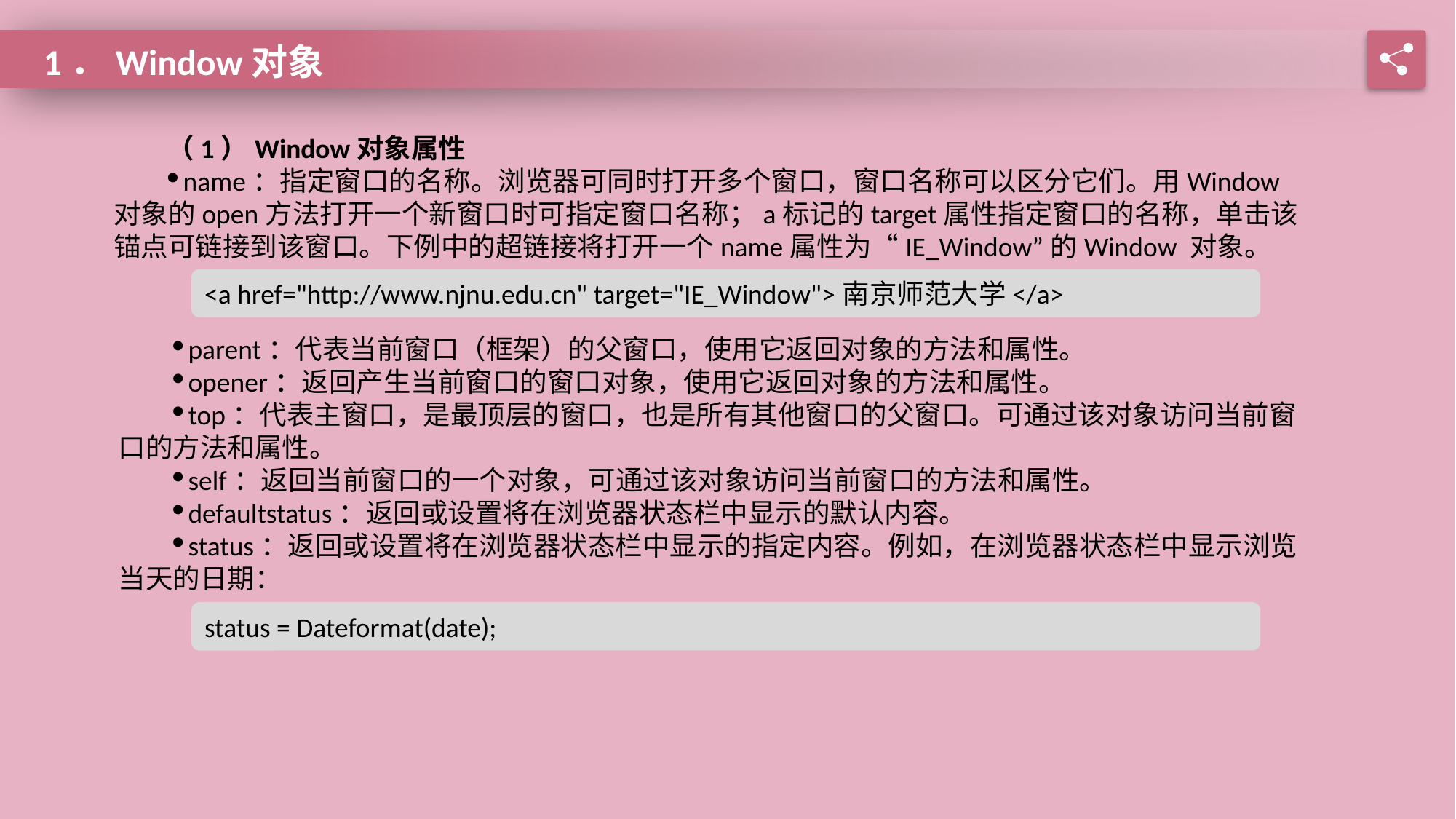

1．Window对象
（1）Window对象属性
name：指定窗口的名称。浏览器可同时打开多个窗口，窗口名称可以区分它们。用Window 对象的open方法打开一个新窗口时可指定窗口名称；a标记的target属性指定窗口的名称，单击该锚点可链接到该窗口。下例中的超链接将打开一个name属性为“IE_Window”的Window 对象。
<a href="http://www.njnu.edu.cn" target="IE_Window">南京师范大学</a>
parent：代表当前窗口（框架）的父窗口，使用它返回对象的方法和属性。
opener：返回产生当前窗口的窗口对象，使用它返回对象的方法和属性。
top：代表主窗口，是最顶层的窗口，也是所有其他窗口的父窗口。可通过该对象访问当前窗口的方法和属性。
self：返回当前窗口的一个对象，可通过该对象访问当前窗口的方法和属性。
defaultstatus：返回或设置将在浏览器状态栏中显示的默认内容。
status：返回或设置将在浏览器状态栏中显示的指定内容。例如，在浏览器状态栏中显示浏览当天的日期：
status = Dateformat(date);